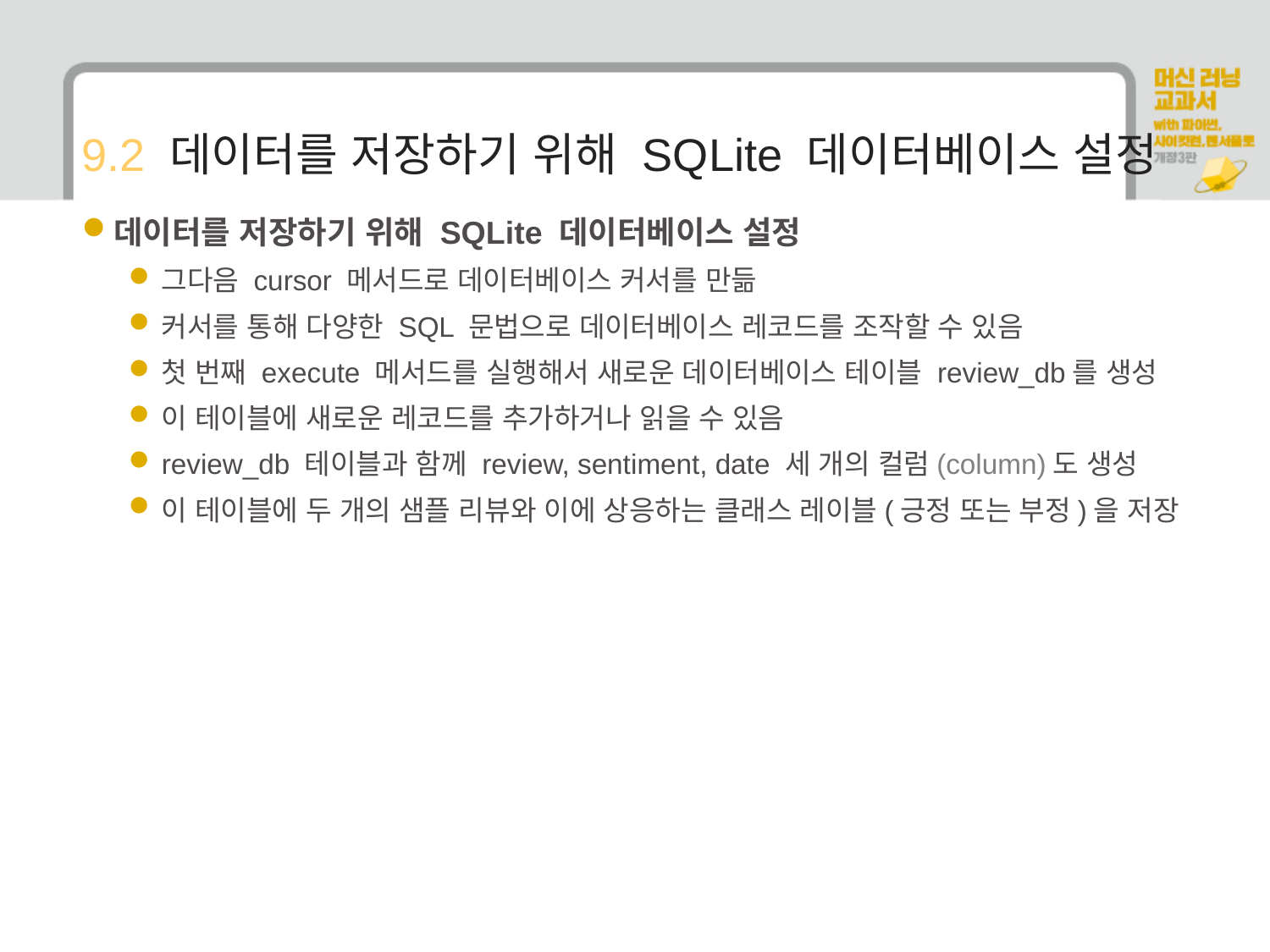

# 9.2 데이터를 저장하기 위해 SQLite 데이터베이스 설정
데이터를 저장하기 위해 SQLite 데이터베이스 설정
그다음 cursor 메서드로 데이터베이스 커서를 만듦
커서를 통해 다양한 SQL 문법으로 데이터베이스 레코드를 조작할 수 있음
첫 번째 execute 메서드를 실행해서 새로운 데이터베이스 테이블 review_db를 생성
이 테이블에 새로운 레코드를 추가하거나 읽을 수 있음
review_db 테이블과 함께 review, sentiment, date 세 개의 컬럼(column)도 생성
이 테이블에 두 개의 샘플 리뷰와 이에 상응하는 클래스 레이블(긍정 또는 부정)을 저장